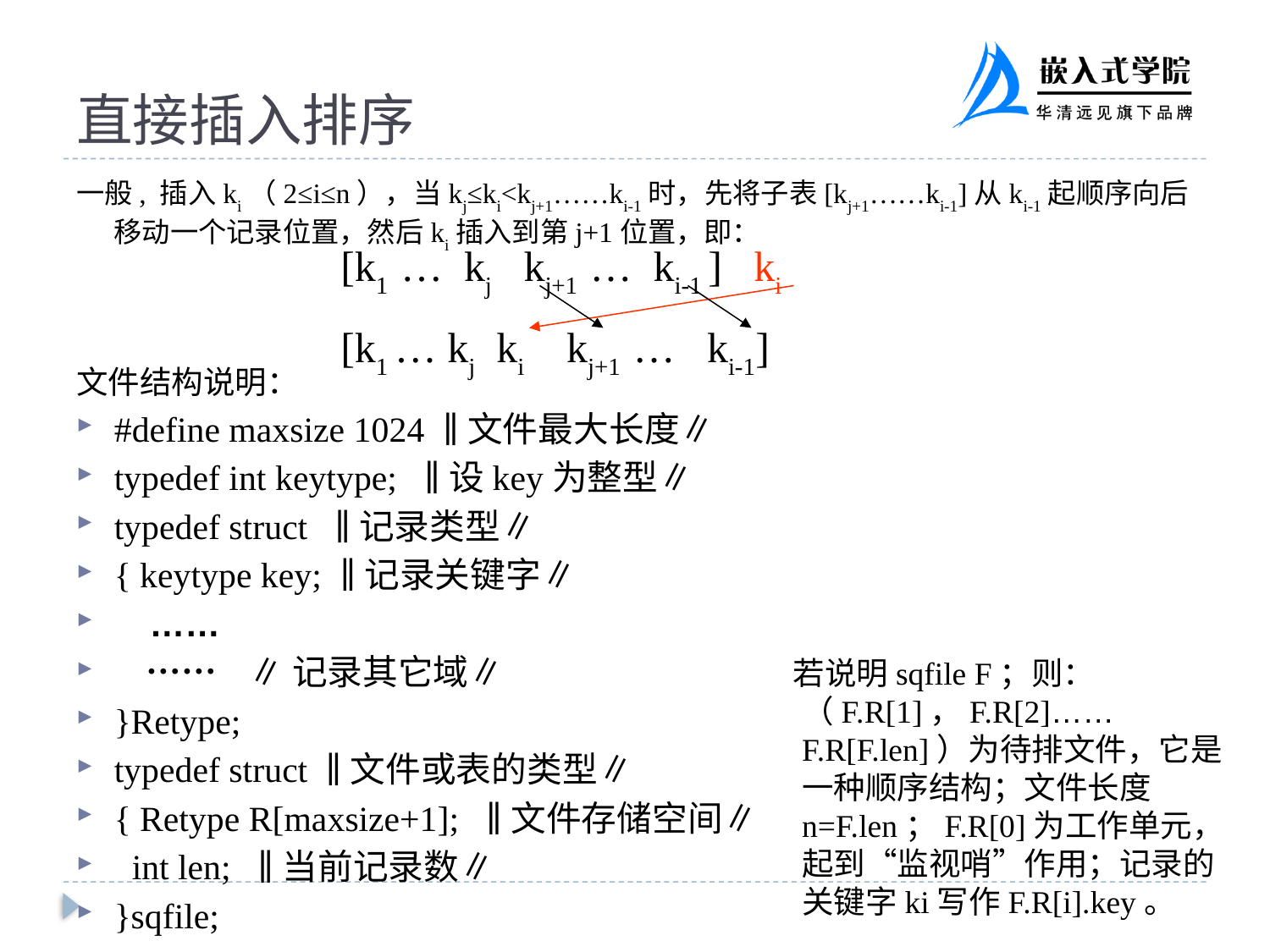

# 直接插入排序
一般, 插入ki（2≤i≤n），当kj≤ki<kj+1……ki-1时，先将子表[kj+1……ki-1]从ki-1起顺序向后移动一个记录位置，然后ki插入到第j+1位置，即：

文件结构说明：
#define maxsize 1024  ∥文件最大长度∥
typedef int keytype;   ∥设key为整型∥
typedef struct   ∥记录类型∥
{ keytype key;  ∥记录关键字∥
    ……
    ……    ∥记录其它域∥
}Retype;
typedef struct  ∥文件或表的类型∥
{ Retype R[maxsize+1];   ∥文件存储空间∥
  int len;   ∥当前记录数∥
}sqfile;
[k1  …  kj   kj+1  …  ki-1 ]   ki
[k1 … kj  ki    kj+1  …   ki-1]

   若说明sqfile F；则：（F.R[1]，F.R[2]……F.R[F.len]）为待排文件，它是一种顺序结构；文件长度n=F.len；F.R[0]为工作单元，起到“监视哨”作用；记录的关键字ki写作F.R[i].key。
190